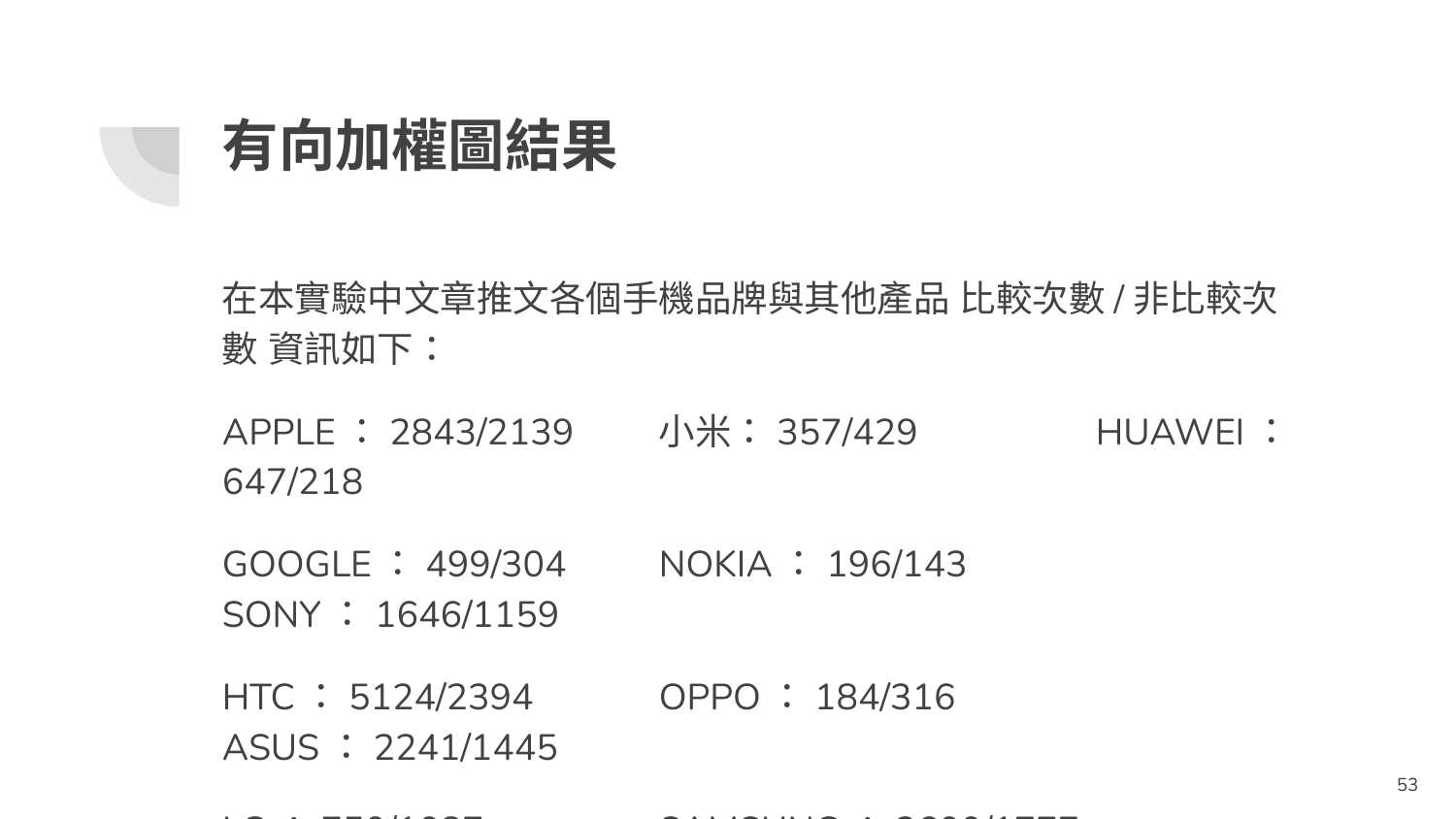

# 有向加權圖結果
在本實驗中文章推文各個手機品牌與其他產品 比較次數/非比較次數 資訊如下：
APPLE：2843/2139	小米：357/429		HUAWEI：647/218
GOOGLE：499/304	NOKIA：196/143		SONY：1646/1159
HTC：5124/2394	OPPO：184/316		ASUS：2241/1445
LG：750/1087		SAMSUNG：3600/1777

53